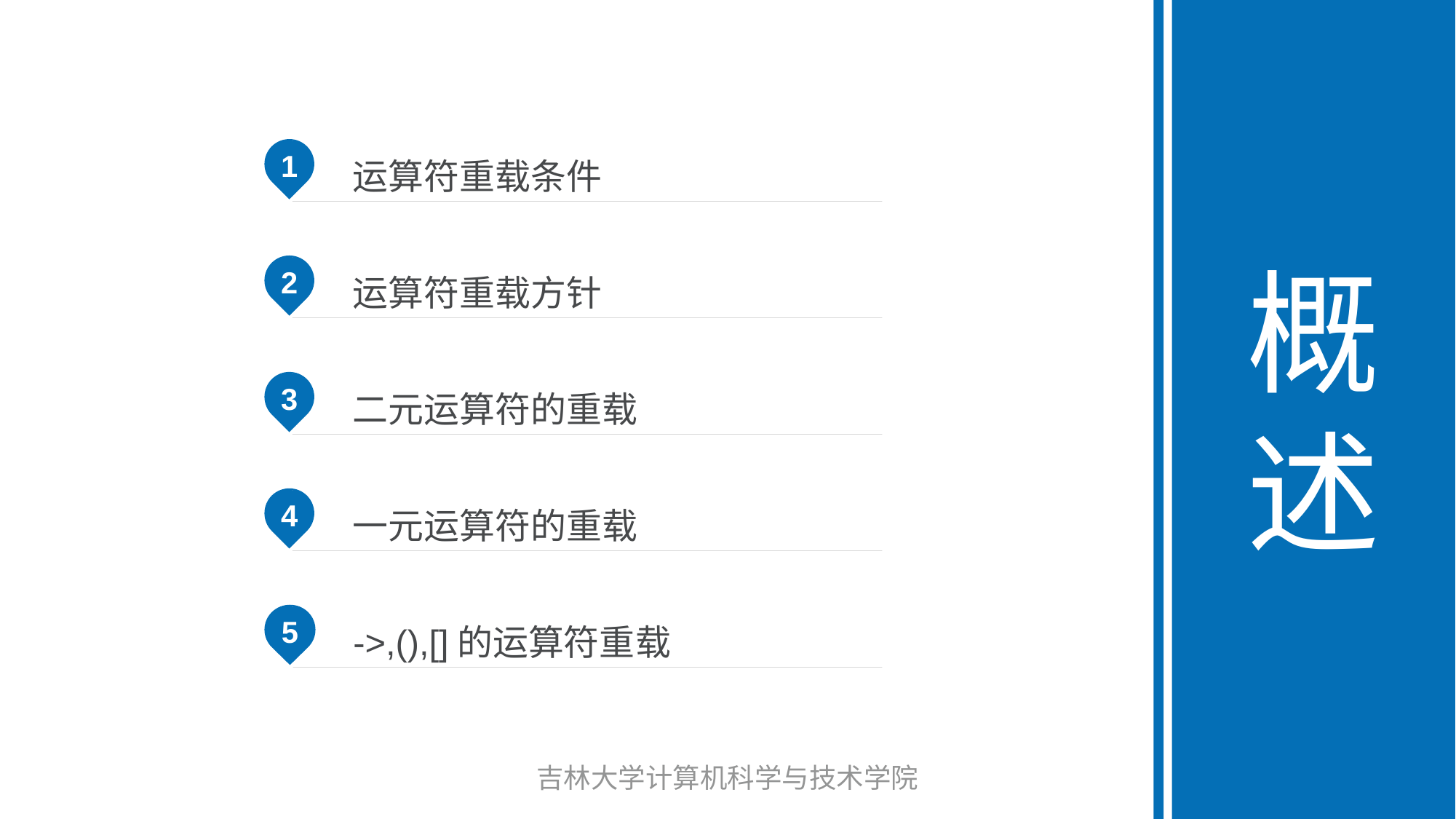

概述

1
运算符重载条件
2
运算符重载方针
3
二元运算符的重载
4
一元运算符的重载
5
->,(),[]的运算符重载
吉林大学计算机科学与技术学院